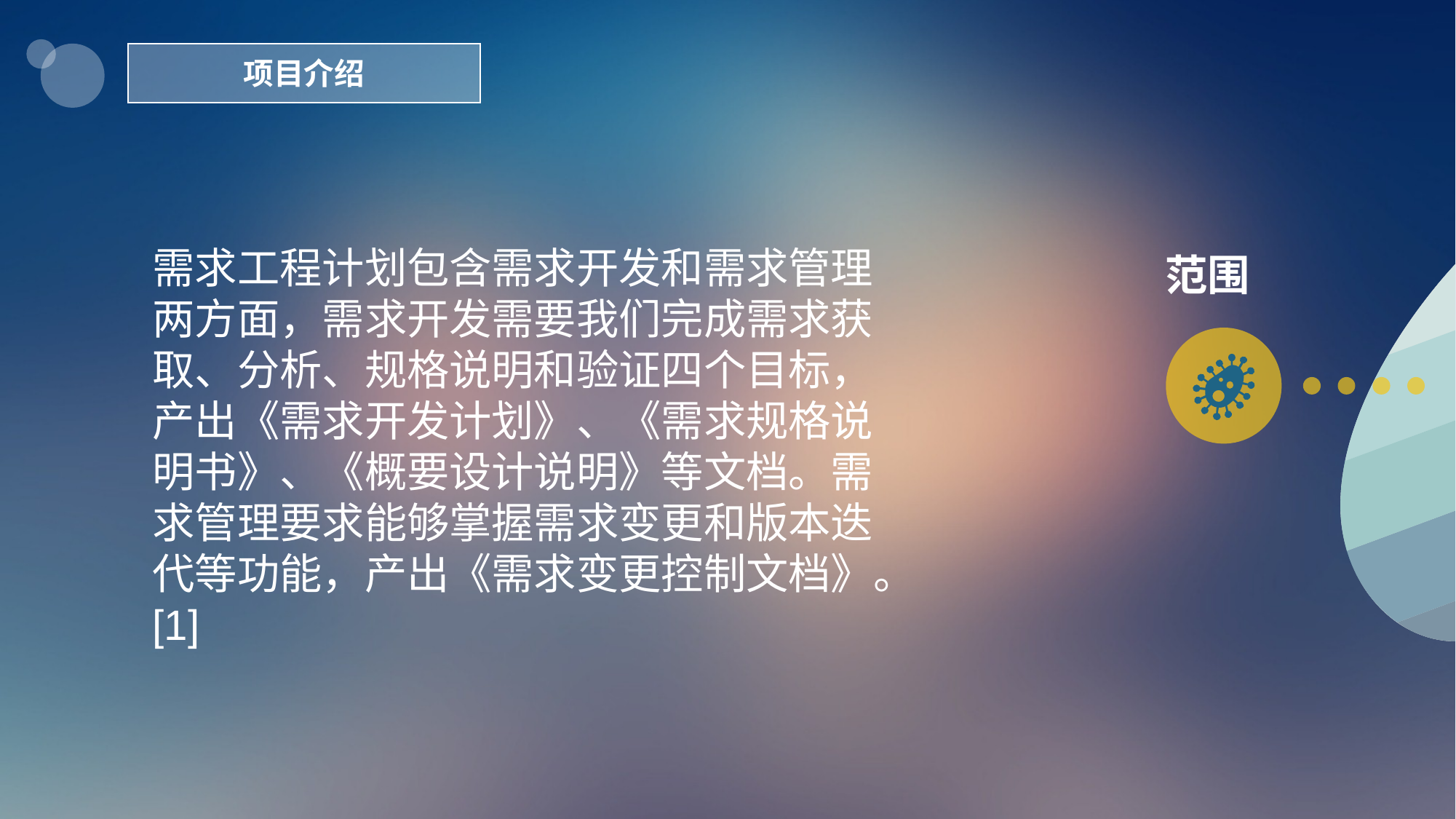

项目介绍

需求工程计划包含需求开发和需求管理两方面，需求开发需要我们完成需求获取、分析、规格说明和验证四个目标，产出《需求开发计划》、《需求规格说明书》、《概要设计说明》等文档。需求管理要求能够掌握需求变更和版本迭代等功能，产出《需求变更控制文档》。[1]
范围